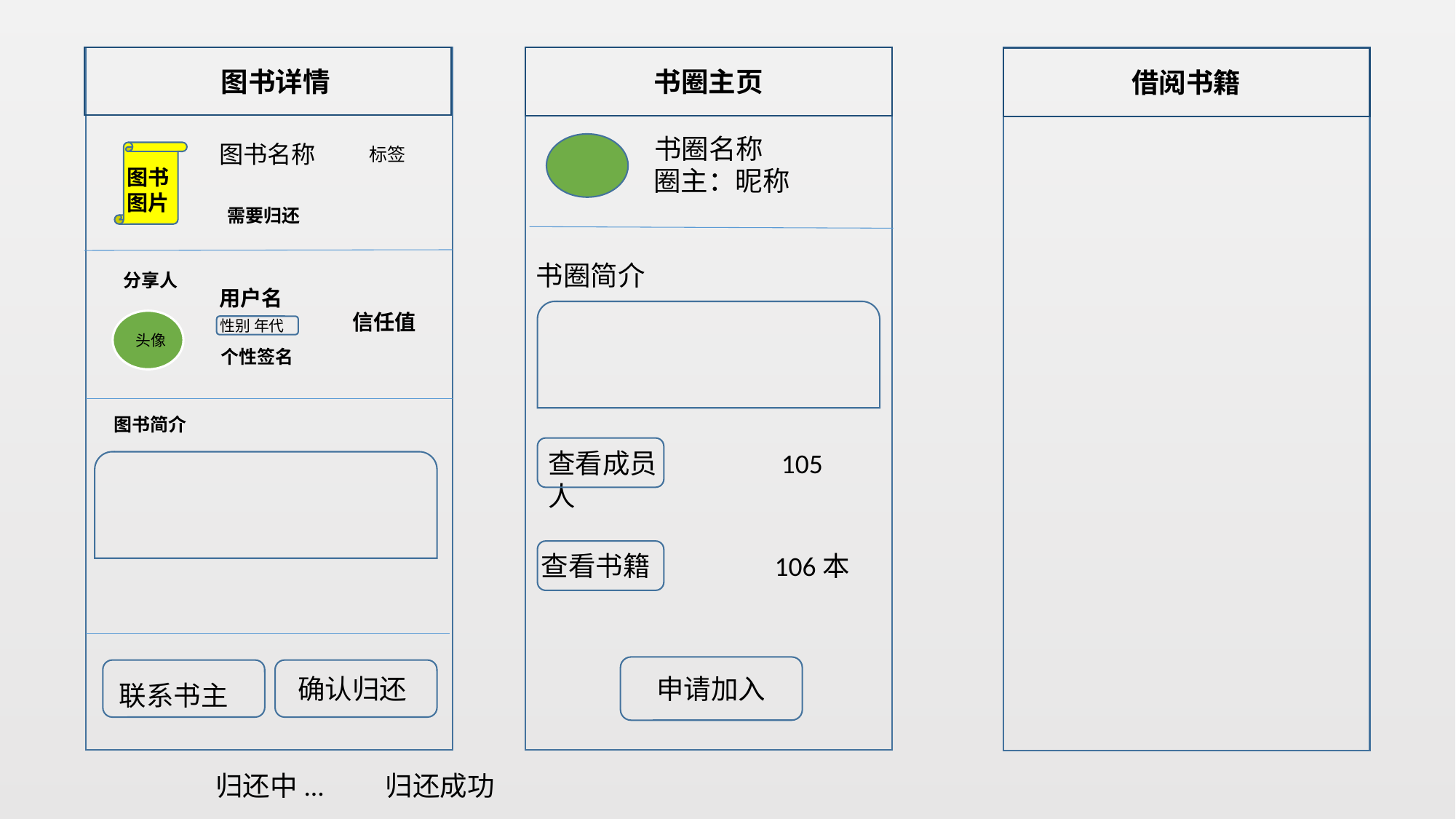

图书详情
书圈主页
借阅书籍
书圈名称
图书名称

标签

图书图片
圈主：昵称
需要归还
书圈简介
分享人
用户名

信任值

性别 年代

头像
个性签名
图书简介

查看成员                   105人

查看书籍                   106本

确认归还
申请加入
联系书主
归还中...
归还成功